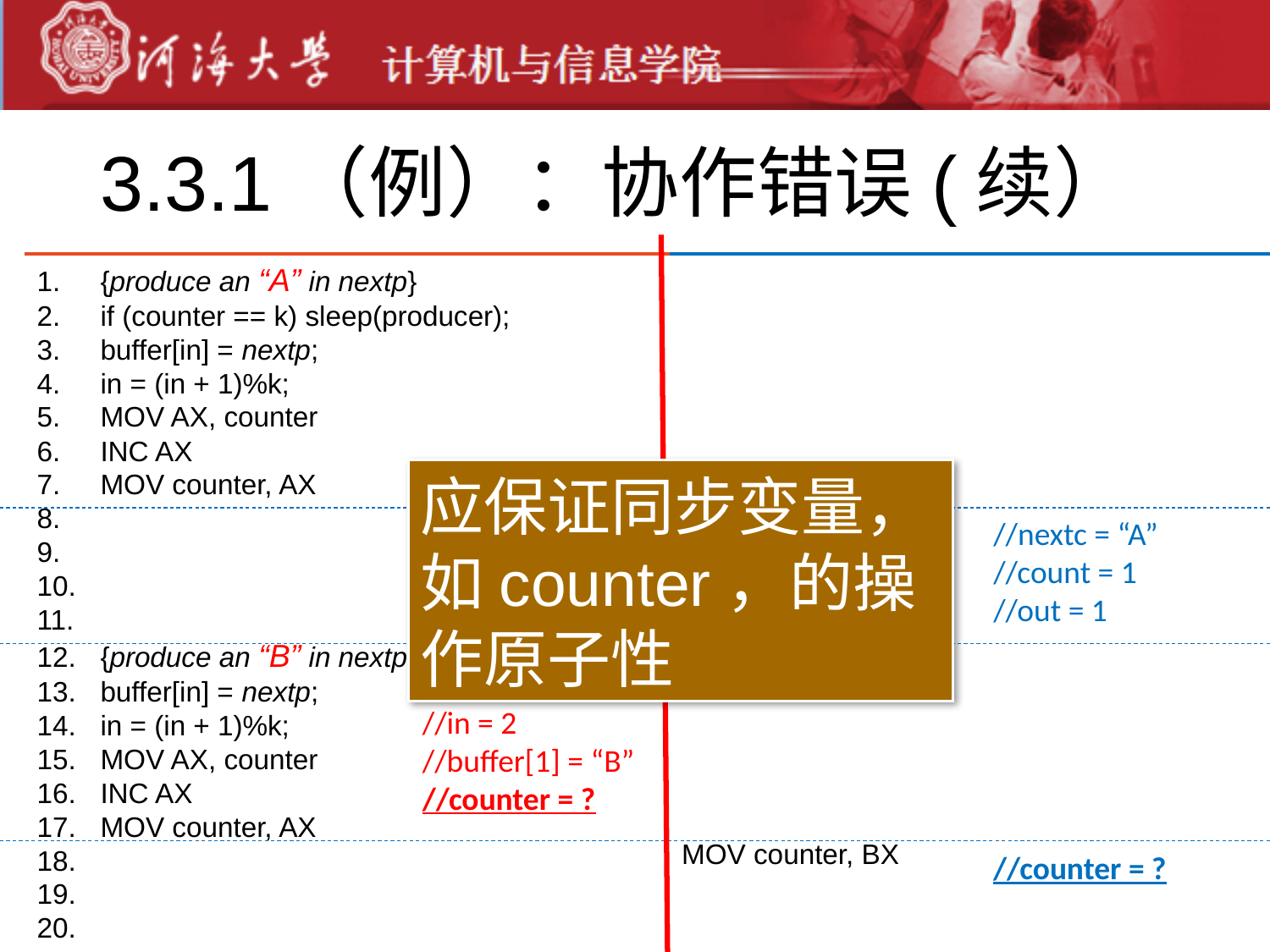

# 3.3.1（例）：协作错误(续）
{produce an “A” in nextp}
if (counter == k) sleep(producer);
buffer[in] = nextp;
in = (in + 1)%k;
MOV AX, counter
INC AX
MOV counter, AX

{produce an “B” in nextp}
buffer[in] = nextp;
in = (in + 1)%k;
MOV AX, counter
INC AX
MOV counter, AX

nextc = buffer[out];
out = (out + 1)%k;
MOV BX, counter;
DEC BX

MOV counter, BX
应保证同步变量，如counter，的操作原子性
//nextc = “A”
//count = 1
//out = 1
//buffer[0] = “A”
//counter = 1
//in = 1
//in = 2
//buffer[1] = “B”
//counter = ?
//counter = ?